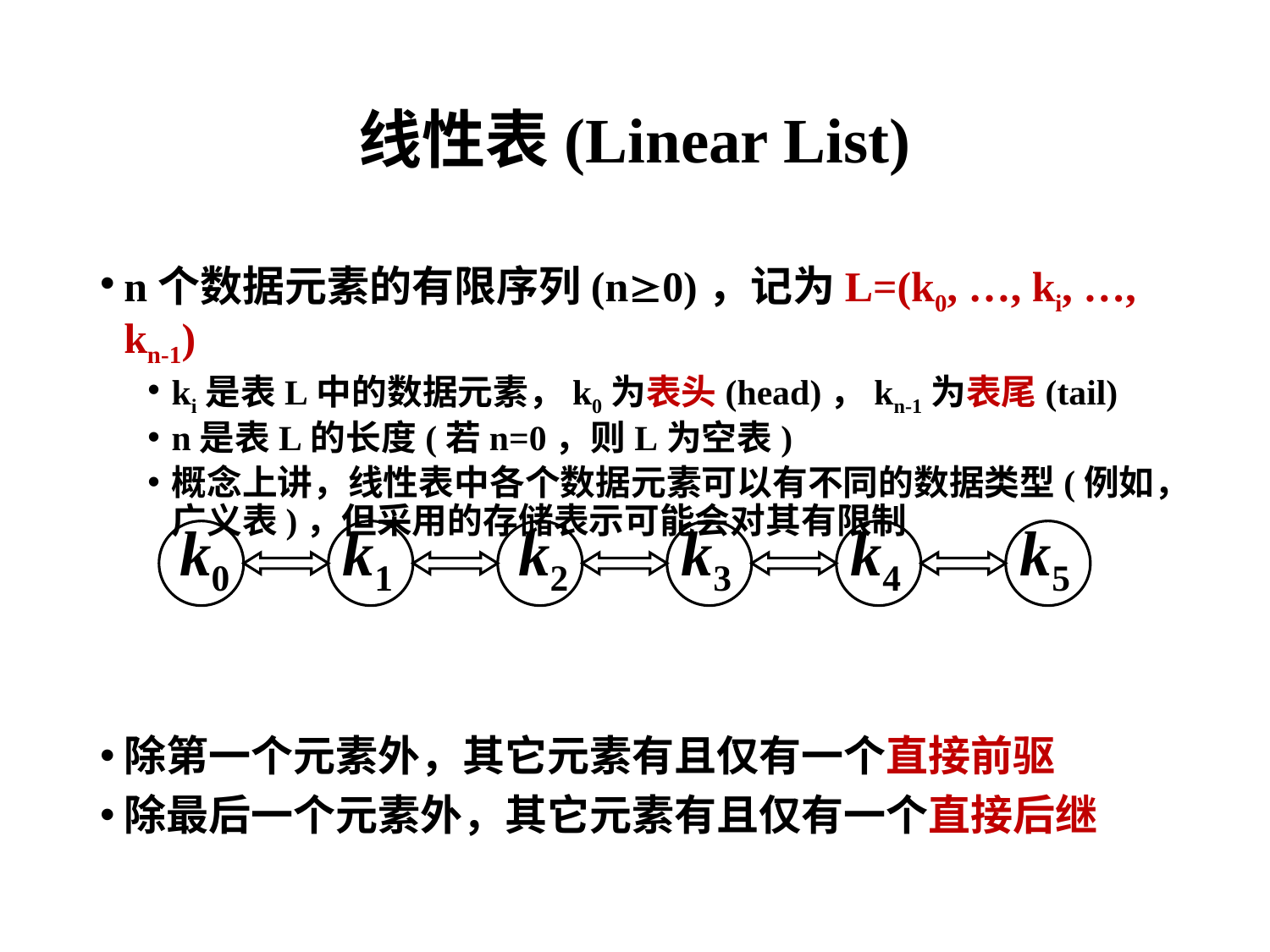

# 线性表(Linear List)
n个数据元素的有限序列(n≥0)，记为L=(k0, …, ki, …, kn-1)
ki是表L中的数据元素，k0为表头(head)，kn-1为表尾(tail)
n是表L的长度(若n=0，则L为空表)
概念上讲，线性表中各个数据元素可以有不同的数据类型(例如，广义表)，但采用的存储表示可能会对其有限制

除第一个元素外，其它元素有且仅有一个直接前驱
除最后一个元素外，其它元素有且仅有一个直接后继
k0
k1
k2
k3
k4
k5